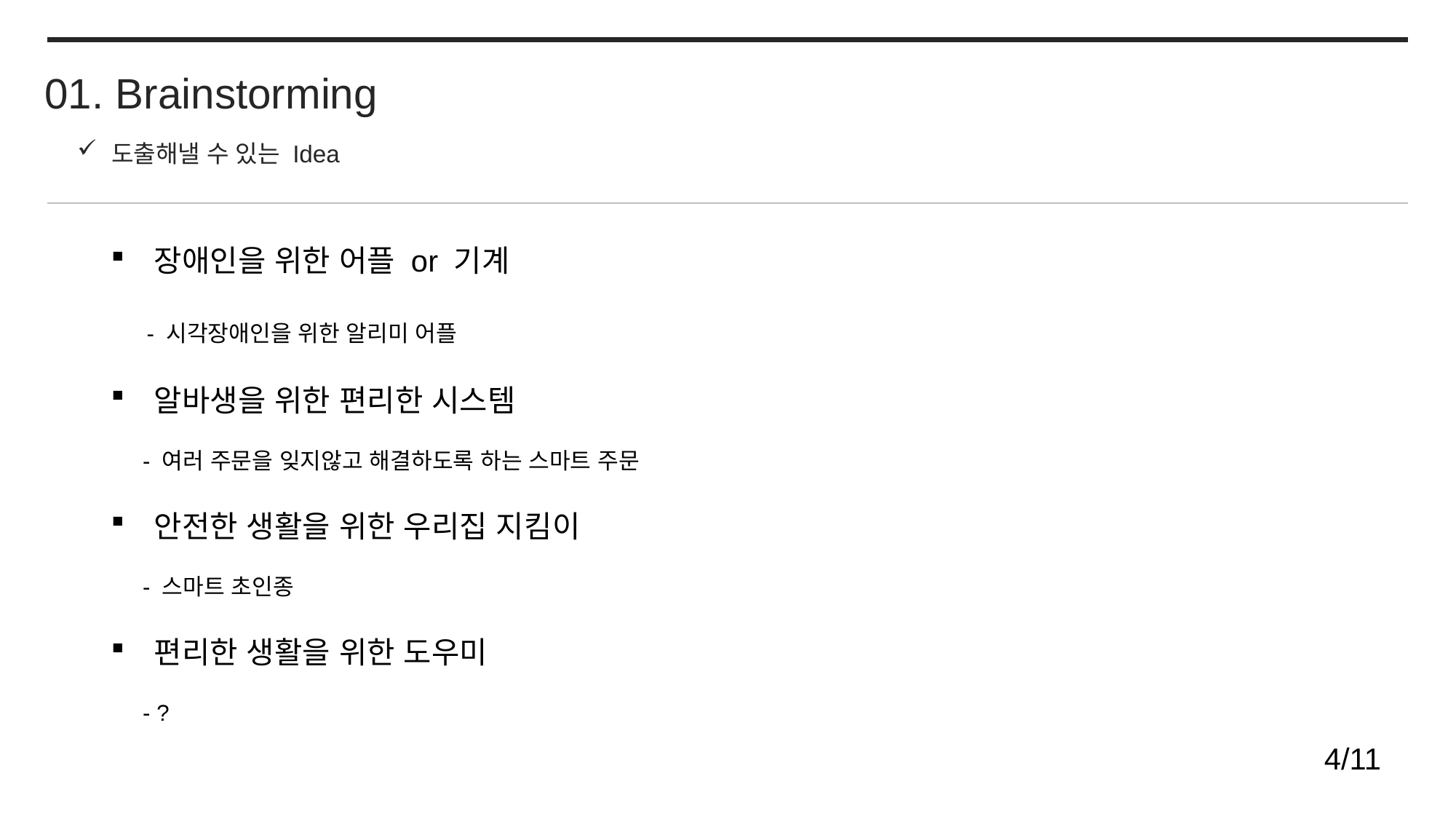

01. Brainstorming
도출해낼 수 있는 Idea
 장애인을 위한 어플 or 기계
     - 시각장애인을 위한 알리미 어플
 알바생을 위한 편리한 시스템
     - 여러 주문을 잊지않고 해결하도록 하는 스마트 주문
 안전한 생활을 위한 우리집 지킴이
     - 스마트 초인종
 편리한 생활을 위한 도우미
     - ?
4/11